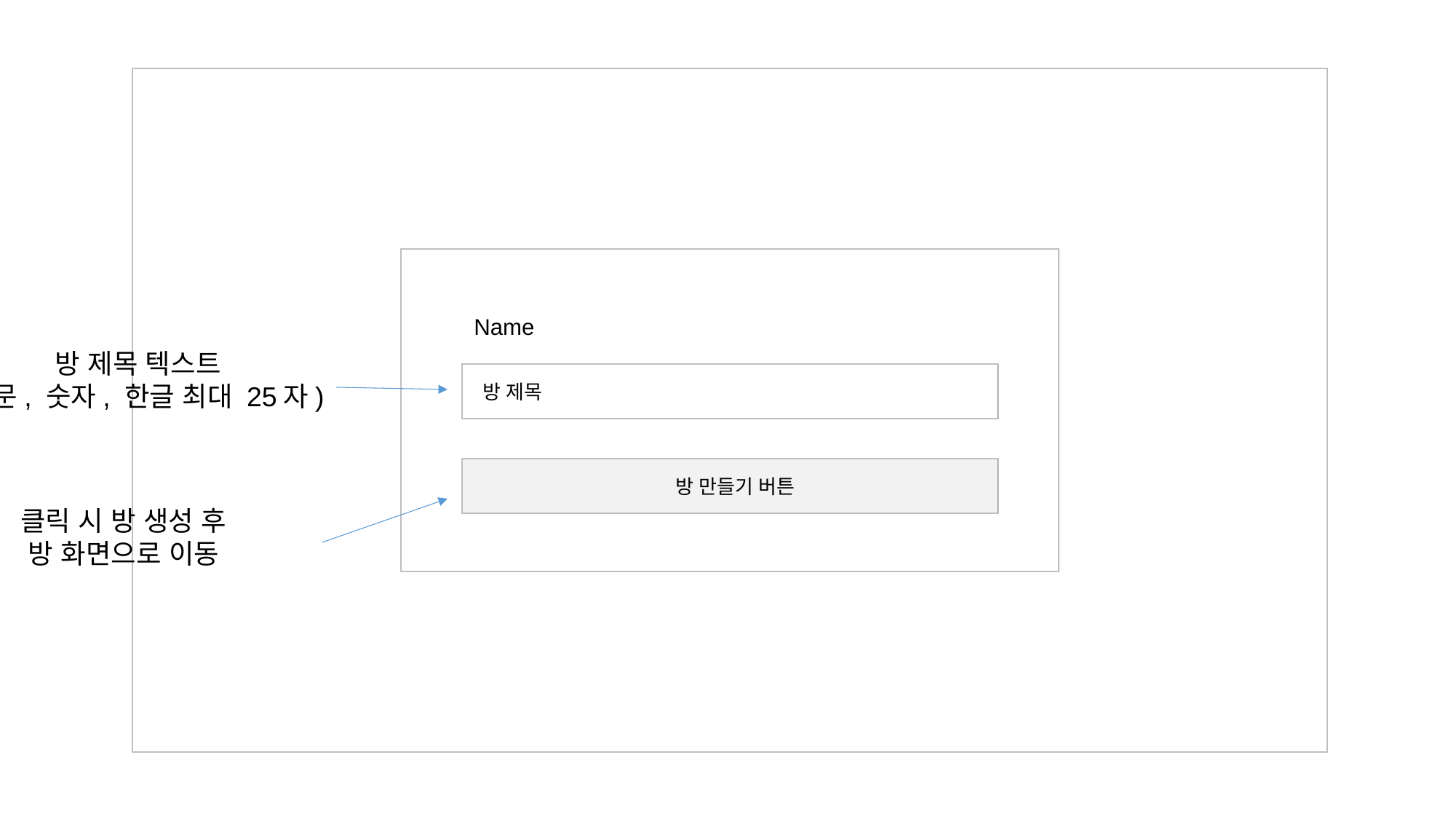

Name
 방 제목
 방 만들기 버튼
방 제목 텍스트
(영문, 숫자, 한글 최대 25자)
클릭 시 방 생성 후
방 화면으로 이동